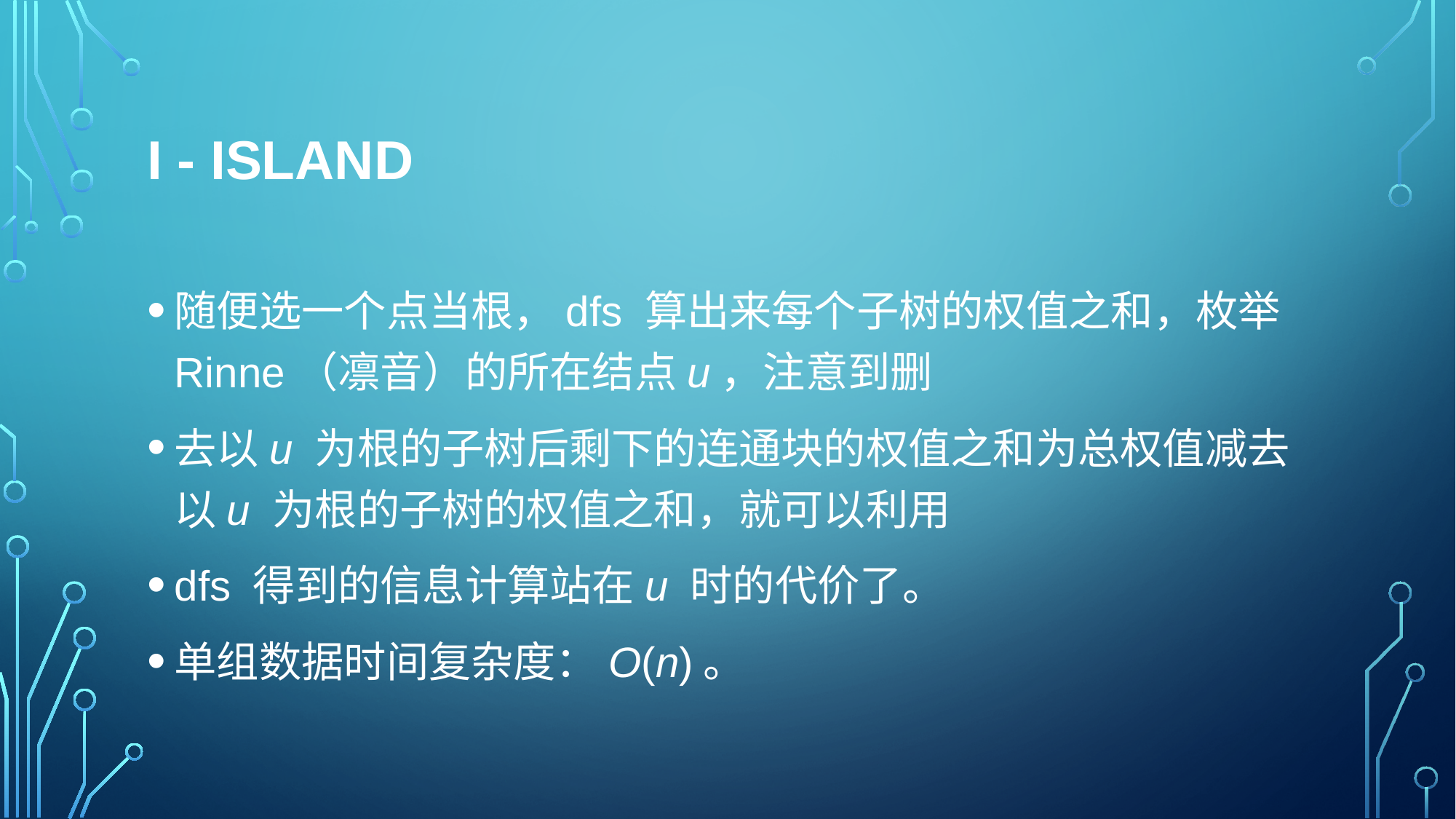

# I - Island
随便选一个点当根，dfs 算出来每个子树的权值之和，枚举Rinne（凛音）的所在结点u，注意到删
去以u 为根的子树后剩下的连通块的权值之和为总权值减去以u 为根的子树的权值之和，就可以利用
dfs 得到的信息计算站在u 时的代价了。
单组数据时间复杂度：O(n)。